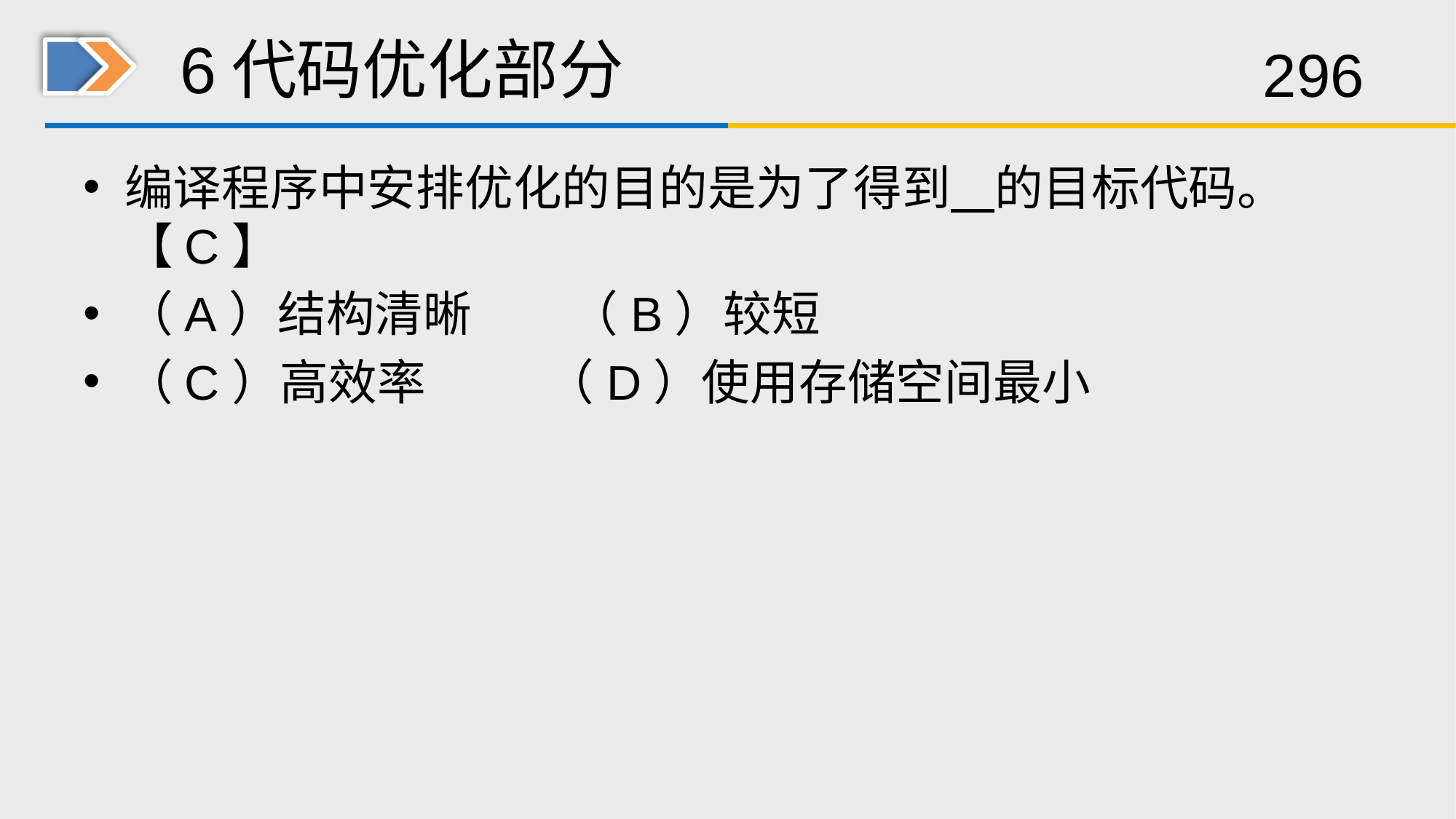

# 6代码优化部分
296
编译程序中安排优化的目的是为了得到    的目标代码。【C】
（A）结构清晰         （B）较短
（C）高效率           （D）使用存储空间最小